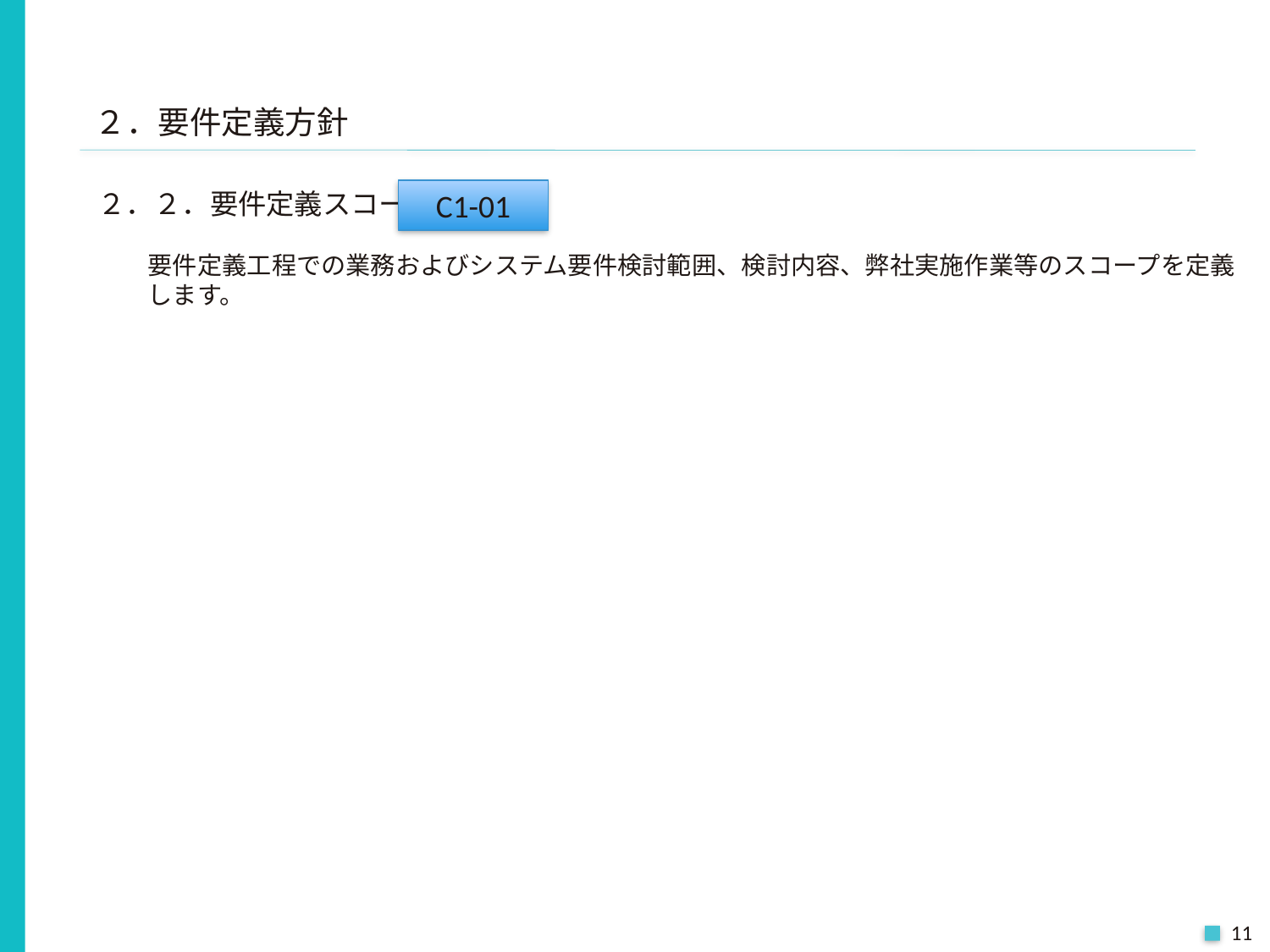

２．要件定義方針
２．２．要件定義スコープ

要件定義工程での業務およびシステム要件検討範囲、検討内容、弊社実施作業等のスコープを定義します。

C1-01
11